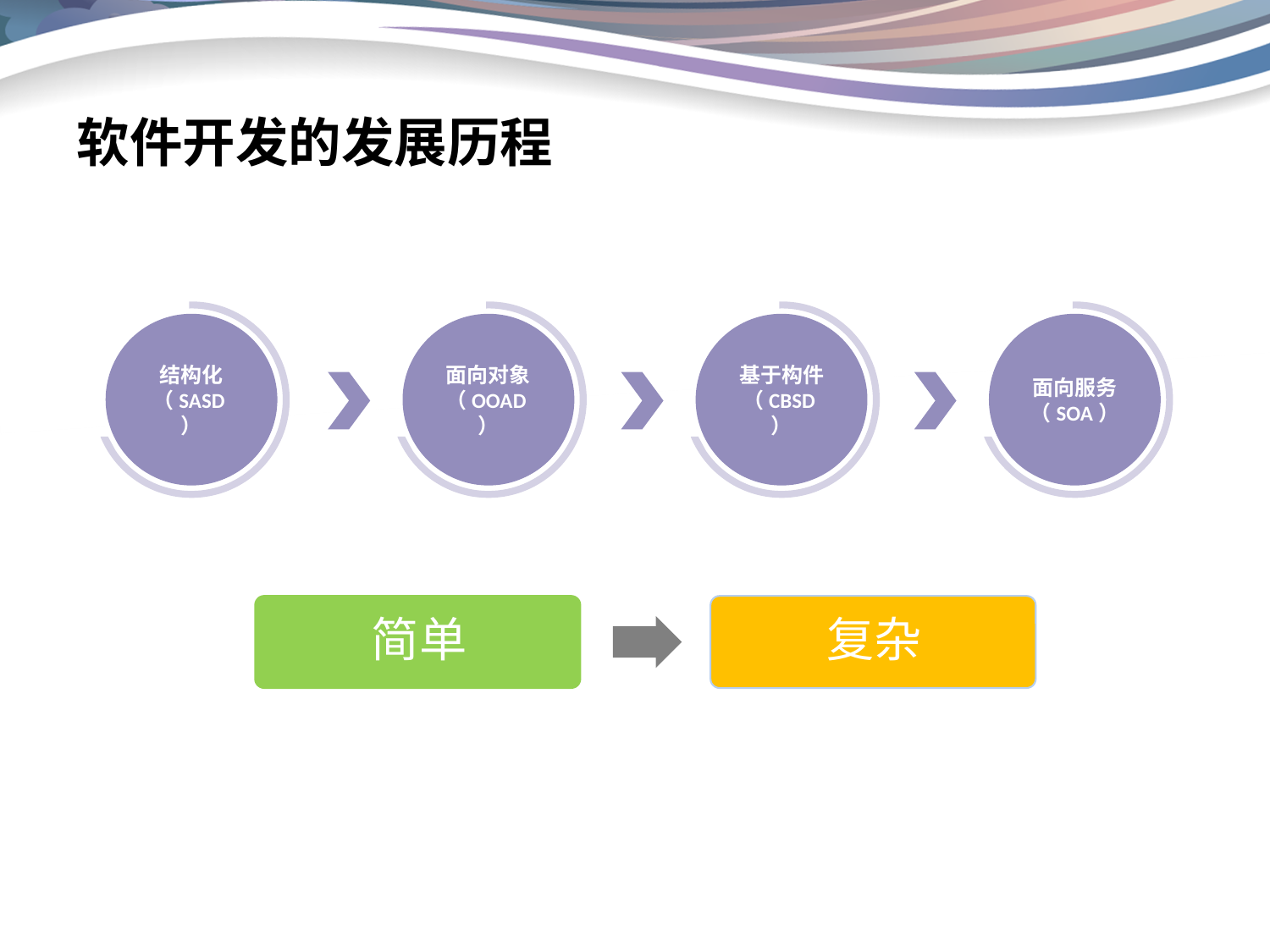

# 软件开发的发展历程

结构化（SASD）
面向对象（OOAD）
基于构件（CBSD）
面向服务（SOA）

简单

复杂